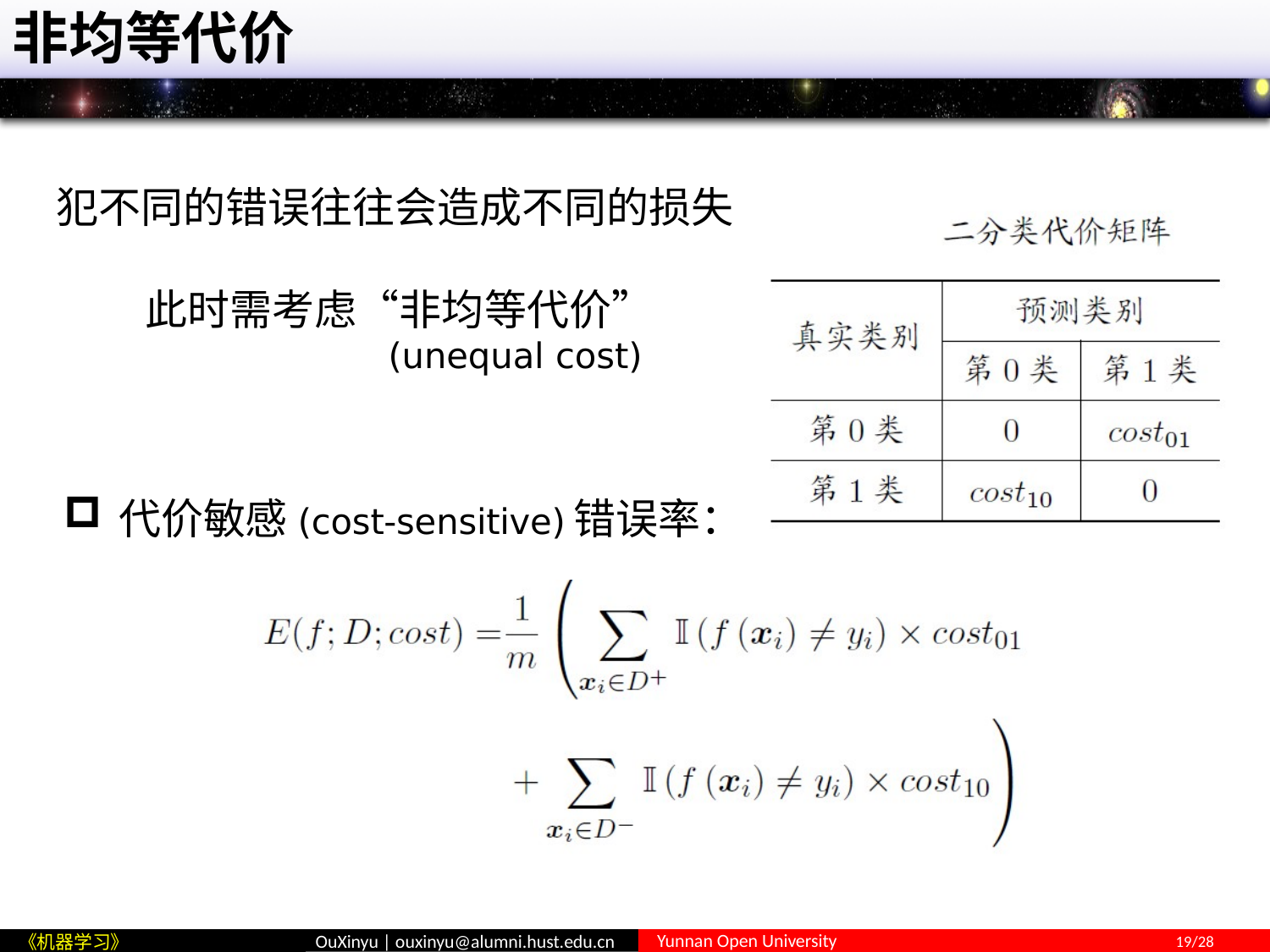

# 非均等代价

犯不同的错误往往会造成不同的损失

此时需考虑“非均等代价”
(unequal cost)

代价敏感(cost-sensitive)错误率：